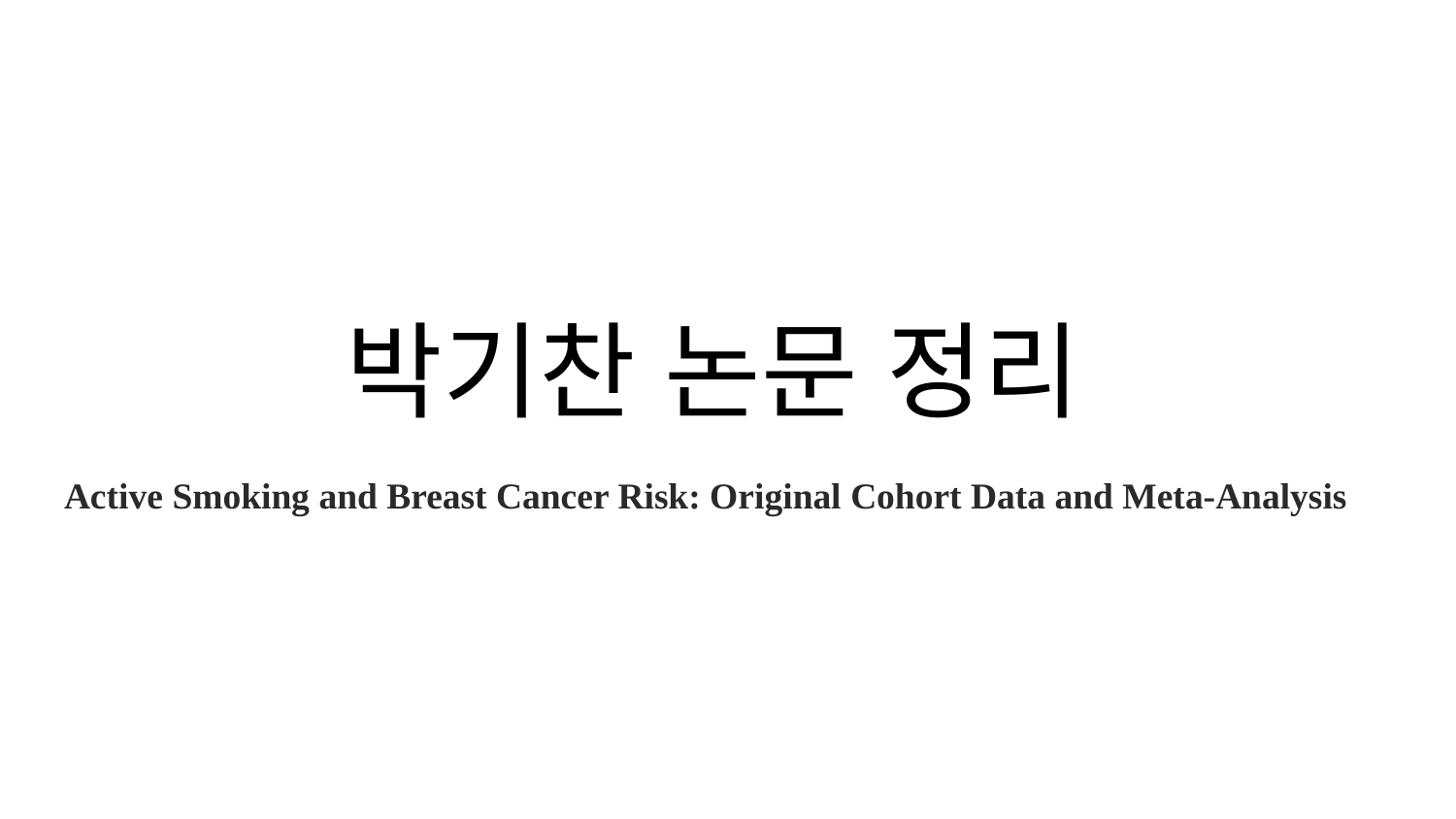

# 박기찬 논문 정리
Active Smoking and Breast Cancer Risk: Original Cohort Data and Meta-Analysis